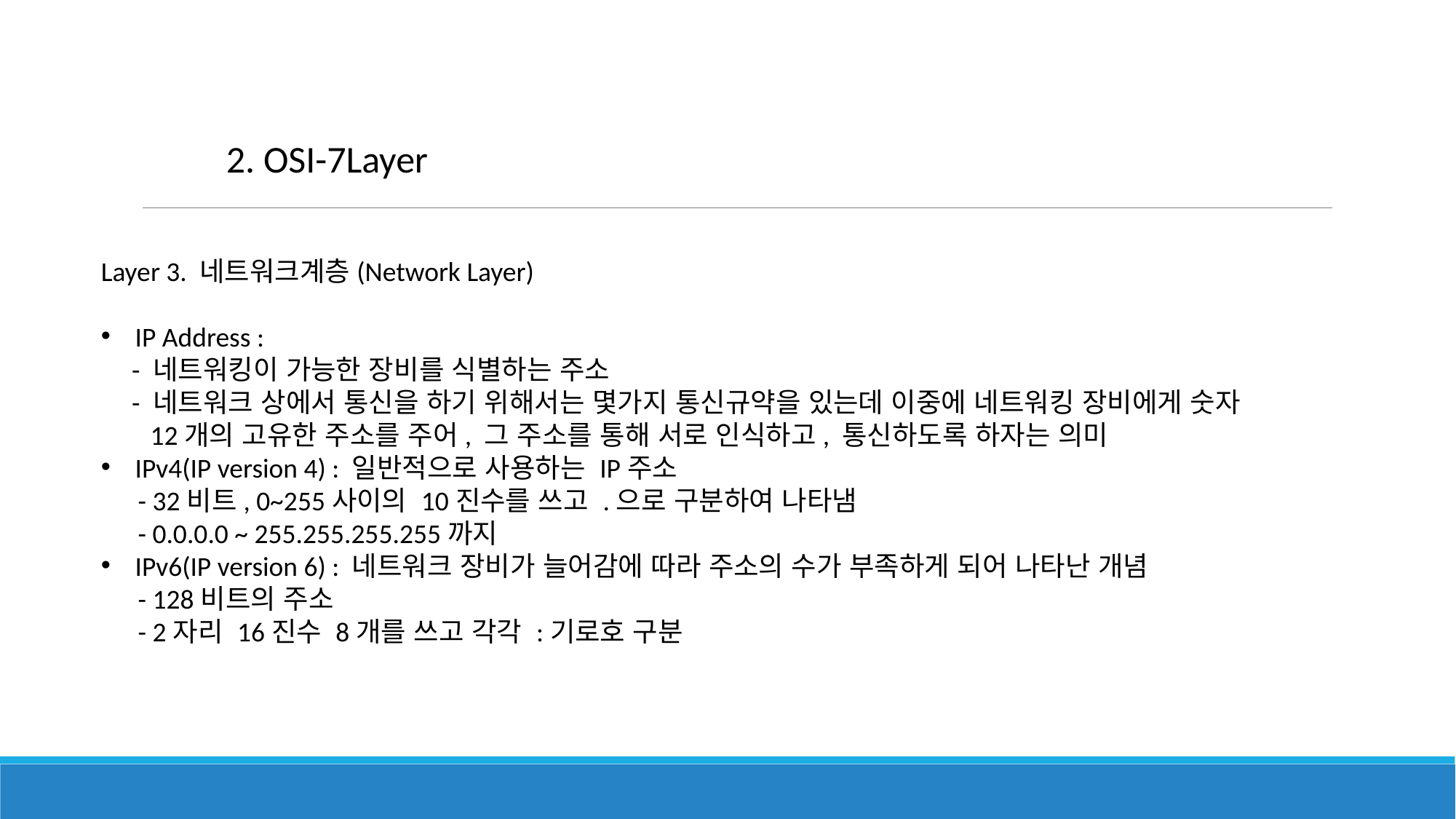

2. OSI-7Layer
Layer 3. 네트워크계층(Network Layer)

IP Address :
     - 네트워킹이 가능한 장비를 식별하는 주소
     - 네트워크 상에서 통신을 하기 위해서는 몇가지 통신규약을 있는데 이중에 네트워킹 장비에게 숫자
        12개의 고유한 주소를 주어, 그 주소를 통해 서로 인식하고, 통신하도록 하자는 의미
IPv4(IP version 4) : 일반적으로 사용하는 IP주소
      - 32비트, 0~255사이의 10진수를 쓰고 .으로 구분하여 나타냄
      - 0.0.0.0 ~ 255.255.255.255까지
IPv6(IP version 6) : 네트워크 장비가 늘어감에 따라 주소의 수가 부족하게 되어 나타난 개념
      - 128비트의 주소
      - 2자리 16진수 8개를 쓰고 각각 :기로호 구분